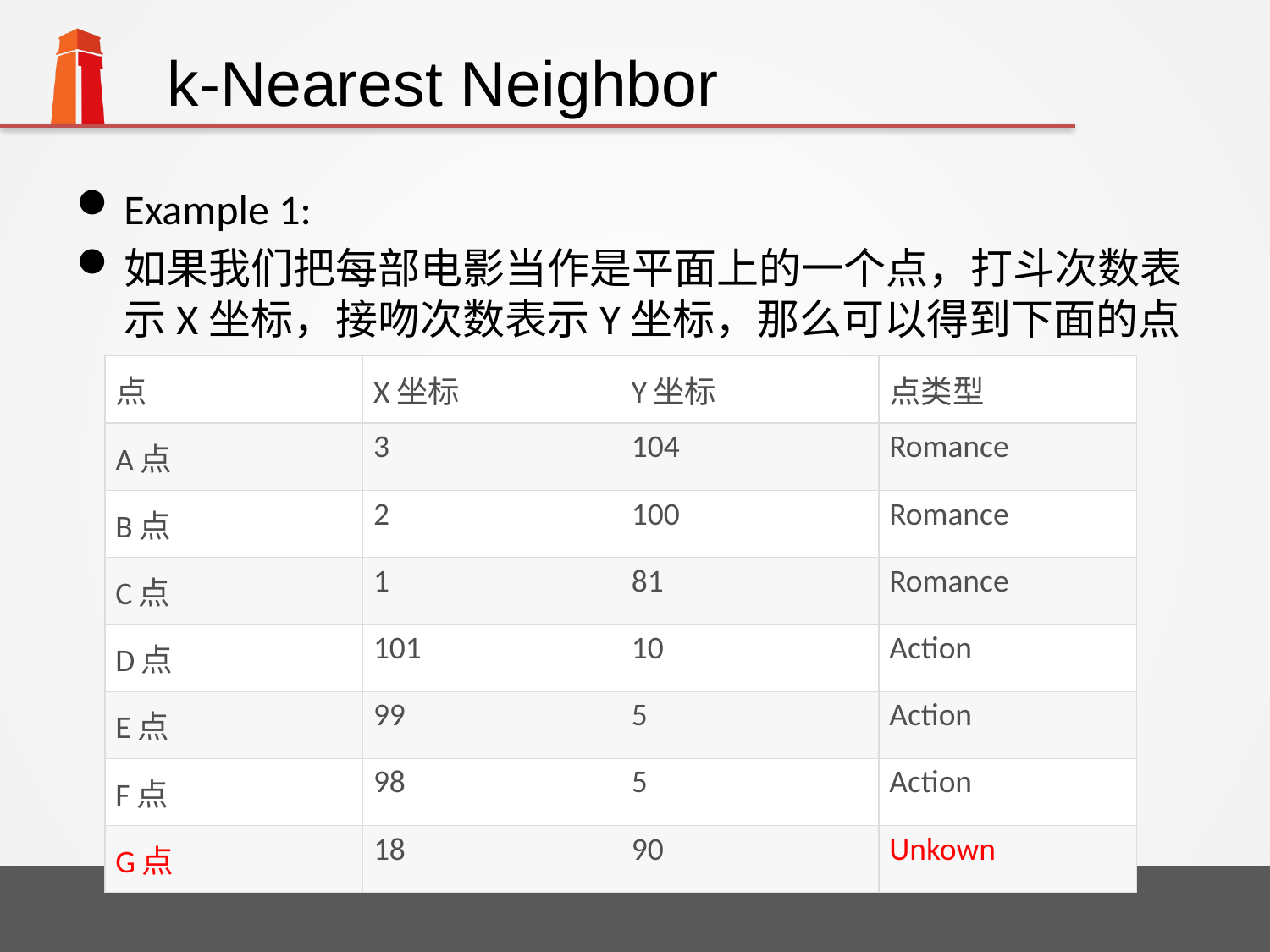

# k-Nearest Neighbor
Example 1:
如果我们把每部电影当作是平面上的一个点，打斗次数表示X坐标，接吻次数表示Y坐标，那么可以得到下面的点
| 点 | X坐标 | Y坐标 | 点类型 |
| --- | --- | --- | --- |
| A点 | 3 | 104 | Romance |
| B点 | 2 | 100 | Romance |
| C点 | 1 | 81 | Romance |
| D点 | 101 | 10 | Action |
| E点 | 99 | 5 | Action |
| F点 | 98 | 5 | Action |
| G点 | 18 | 90 | Unkown |